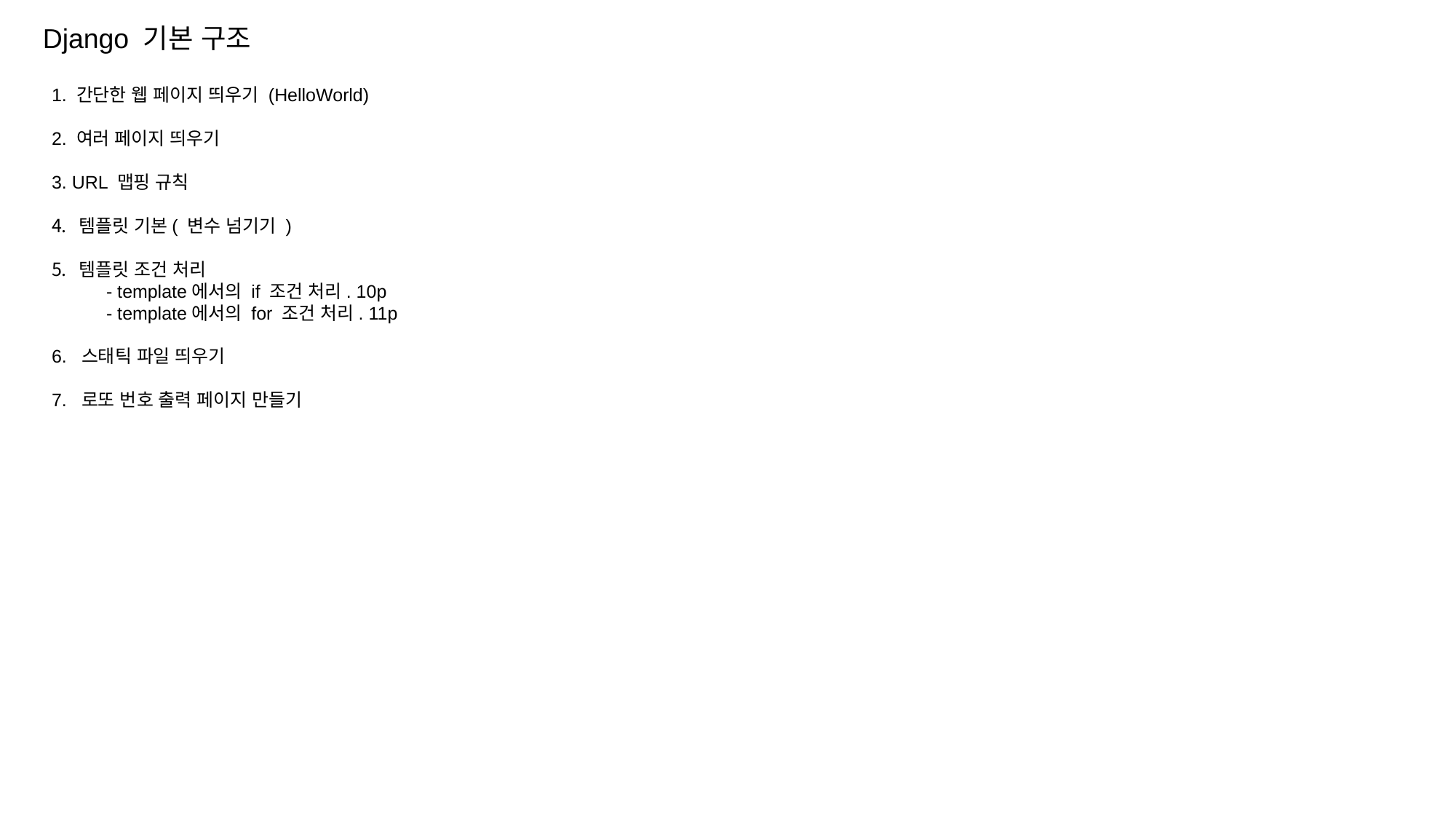

Django 기본 구조
1. 간단한 웹 페이지 띄우기 (HelloWorld)

2. 여러 페이지 띄우기

3. URL 맵핑 규칙

템플릿 기본( 변수 넘기기 )

템플릿 조건 처리
- template에서의 if 조건 처리. 10p
- template에서의 for 조건 처리. 11p

6.  스태틱 파일 띄우기

7.  로또 번호 출력 페이지 만들기